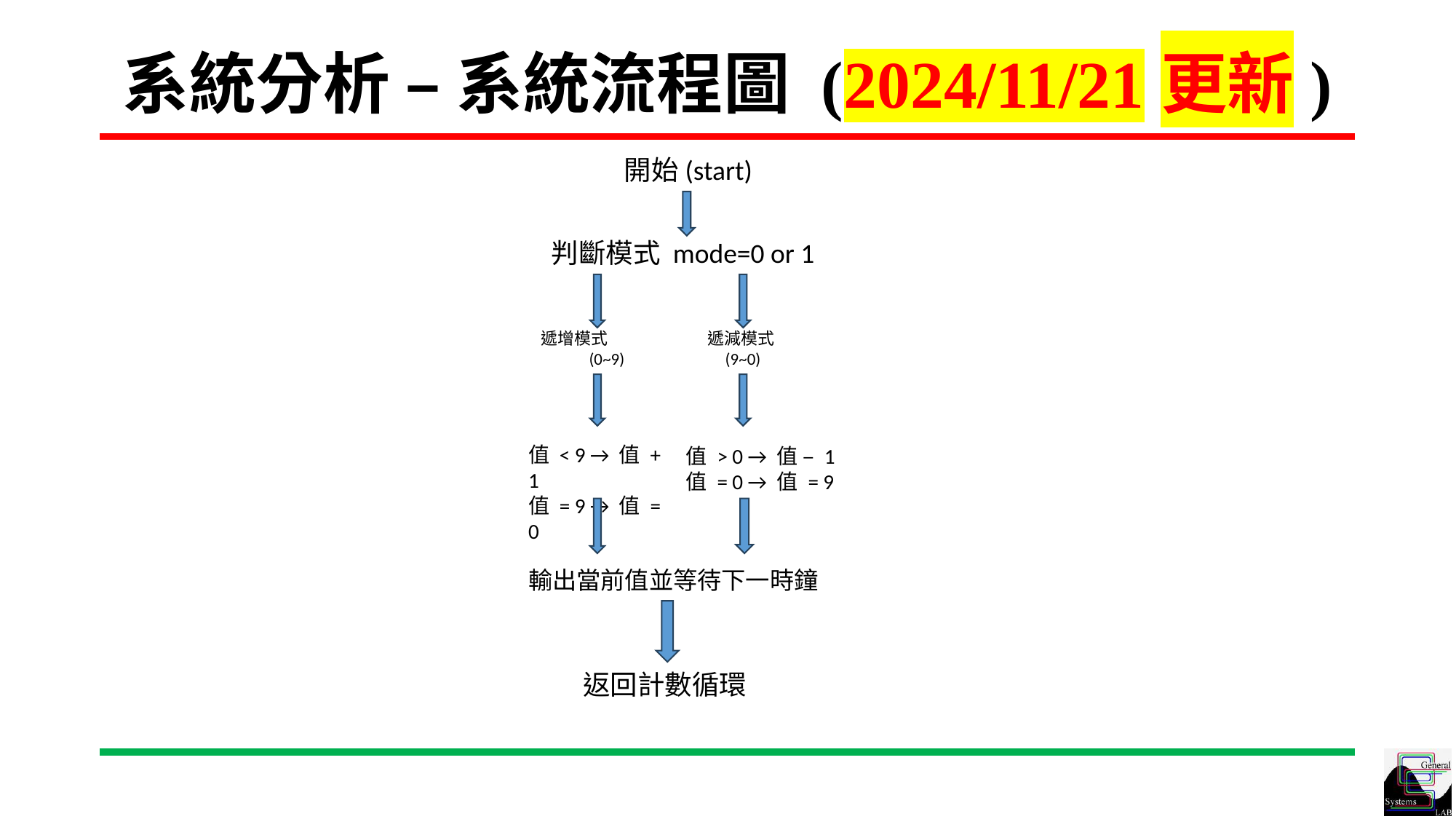

# 系統分析 – 系統流程圖 (2024/11/21更新)
開始(start)

判斷模式 mode=0 or 1

遞增模式                 (0~9)
遞減模式(9~0)

值 < 9 → 值 + 1
值 = 9 → 值 = 0
值 > 0 → 值 – 1
值 = 0 → 值 = 9

輸出當前值並等待下一時鐘

返回計數循環